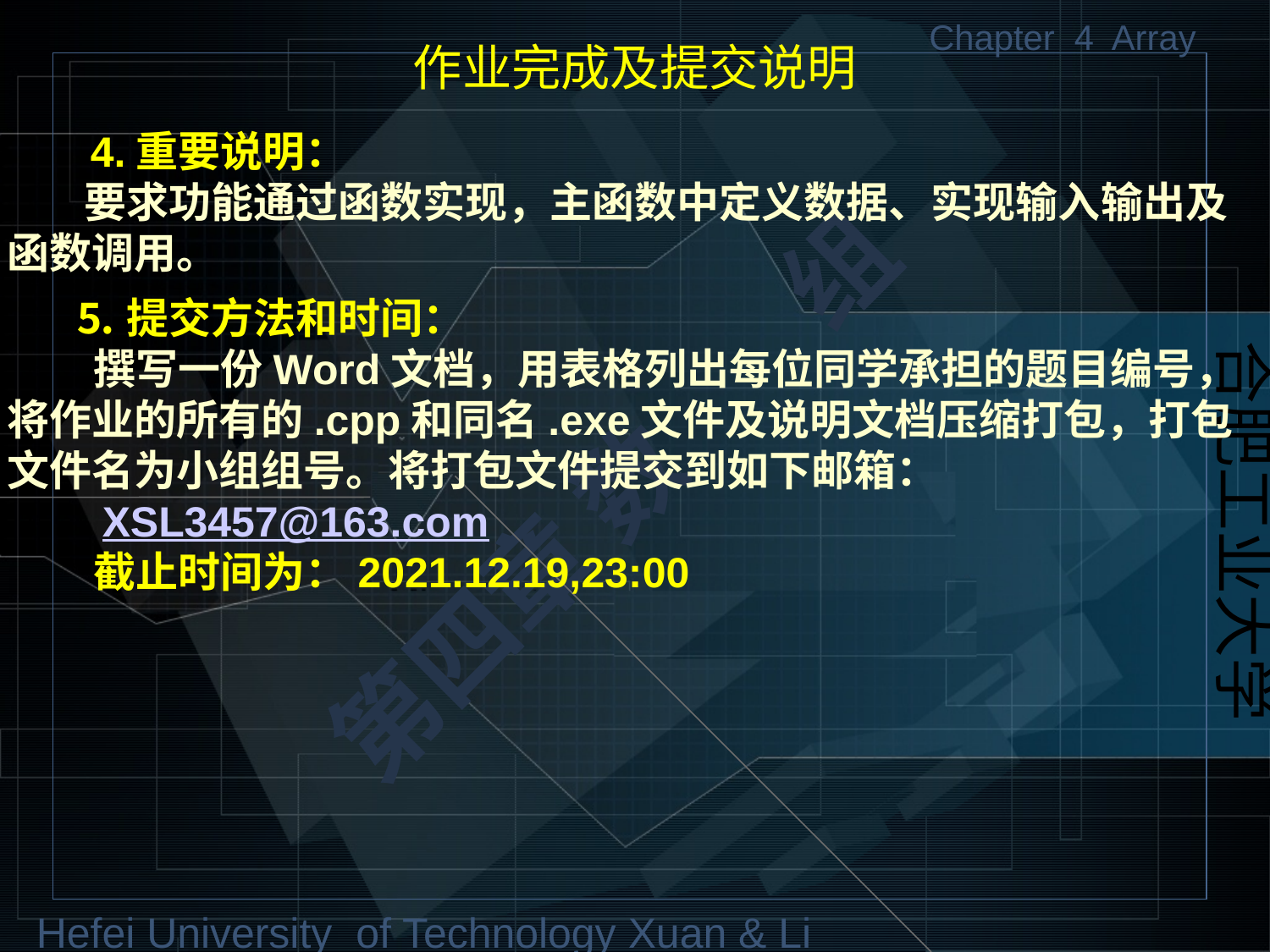

# 作业完成及提交说明
       4.重要说明：
       要求功能通过函数实现，主函数中定义数据、实现输入输出及函数调用。
       ⒌提交方法和时间：
        撰写一份Word文档，用表格列出每位同学承担的题目编号，将作业的所有的.cpp和同名.exe文件及说明文档压缩打包，打包文件名为小组组号。将打包文件提交到如下邮箱：
        XSL3457@163.com
        截止时间为：2021.12.19,23:00